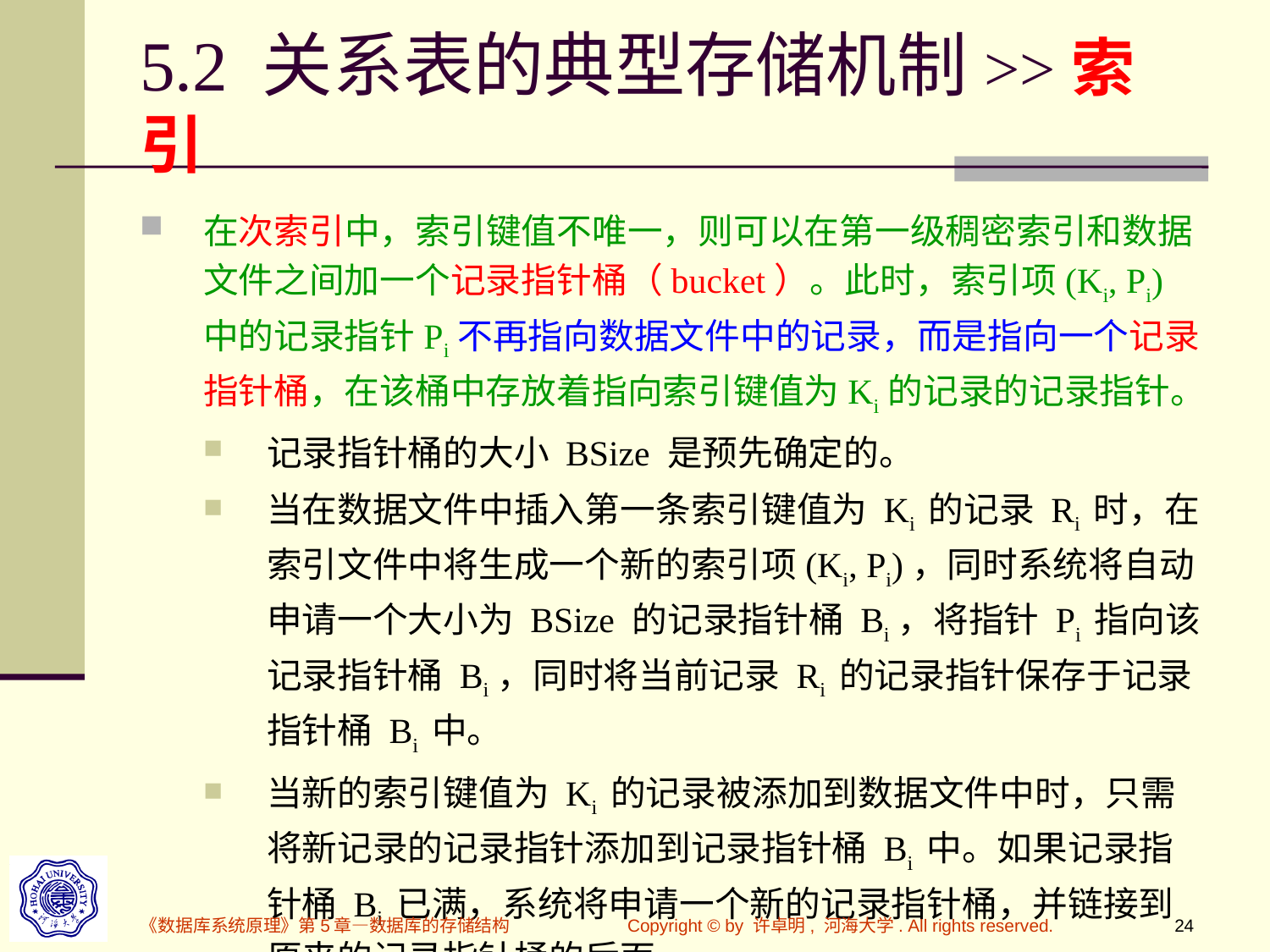

# 5.2 关系表的典型存储机制>>索引
在次索引中，索引键值不唯一，则可以在第一级稠密索引和数据文件之间加一个记录指针桶（bucket）。此时，索引项(Ki, Pi)中的记录指针Pi不再指向数据文件中的记录，而是指向一个记录指针桶，在该桶中存放着指向索引键值为Ki的记录的记录指针。
记录指针桶的大小 BSize 是预先确定的。
当在数据文件中插入第一条索引键值为 Ki 的记录 Ri 时，在索引文件中将生成一个新的索引项(Ki, Pi)，同时系统将自动申请一个大小为 BSize 的记录指针桶 Bi，将指针 Pi 指向该记录指针桶 Bi，同时将当前记录 Ri 的记录指针保存于记录指针桶 Bi 中。
当新的索引键值为 Ki 的记录被添加到数据文件中时，只需将新记录的记录指针添加到记录指针桶 Bi 中。如果记录指针桶 Bi 已满，系统将申请一个新的记录指针桶，并链接到原来的记录指针桶的后面。
《数据库系统原理》第5章—数据库的存储结构
Copyright © by 许卓明, 河海大学. All rights reserved.
24